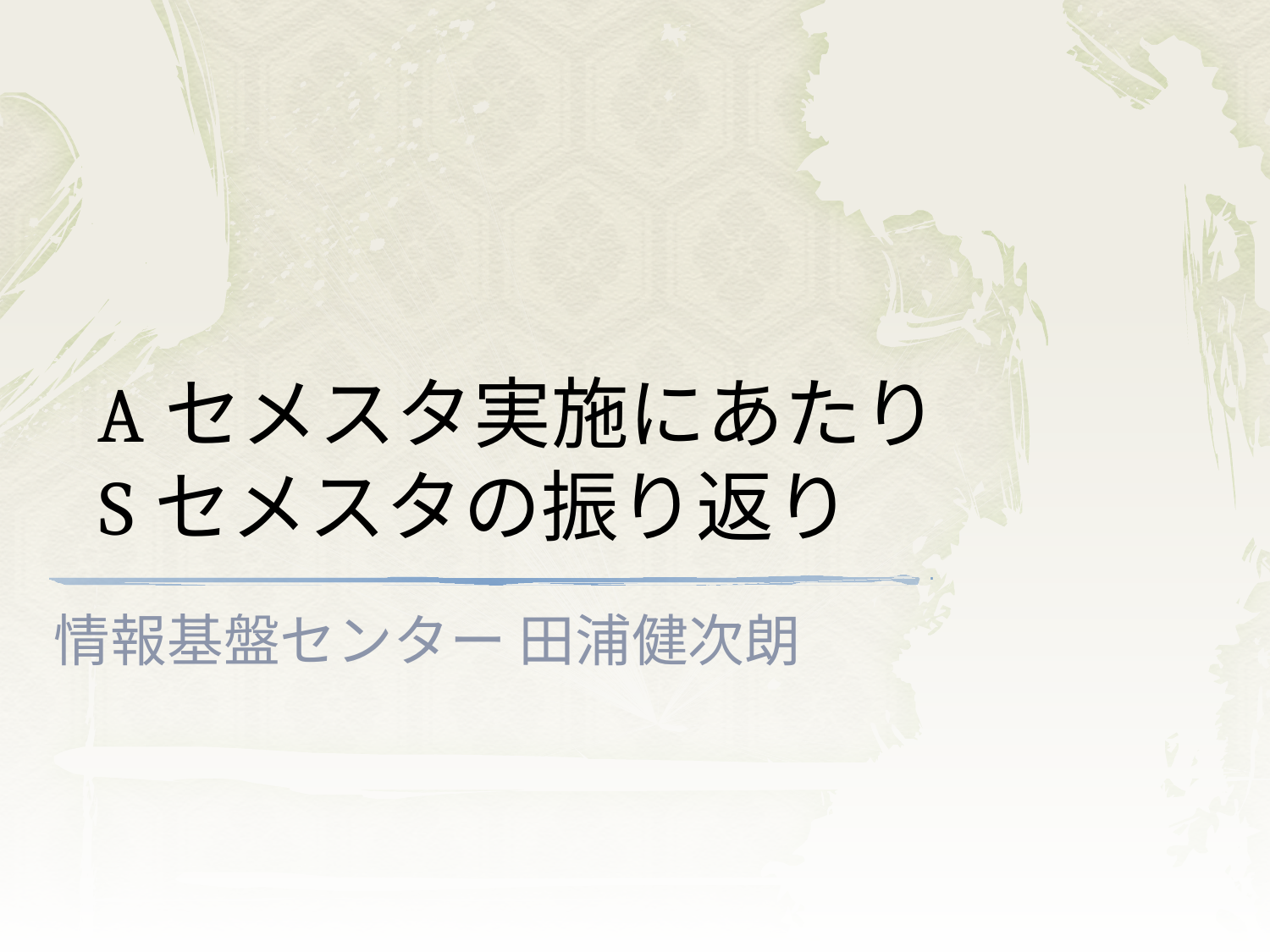

# Aセメスタ実施にあたり Sセメスタの振り返り
情報基盤センター 田浦健次朗